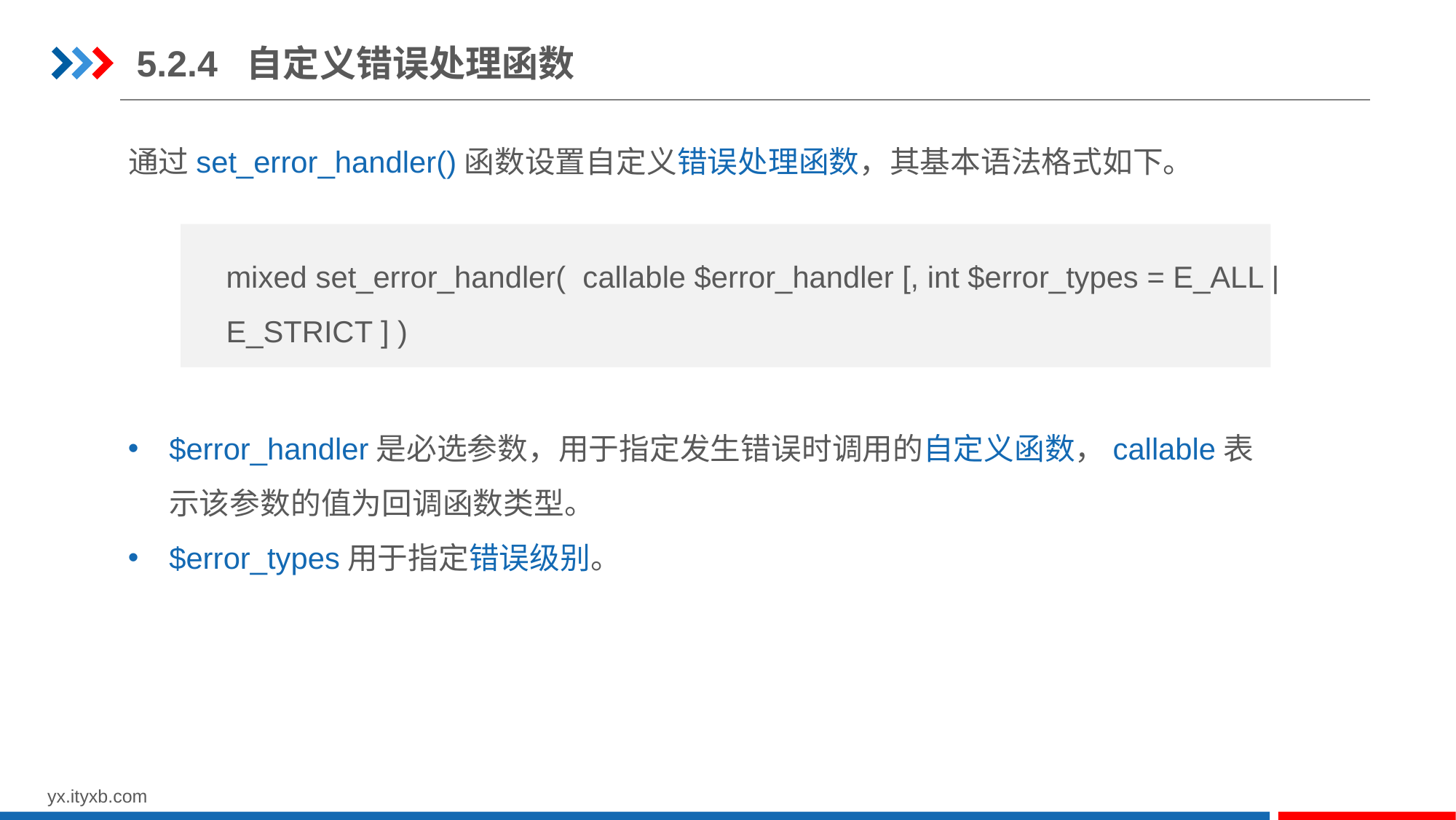

5.2.4  自定义错误处理函数
通过set_error_handler()函数设置自定义错误处理函数，其基本语法格式如下。

mixed set_error_handler(  callable $error_handler [, int $error_types = E_ALL | E_STRICT ] )
$error_handler是必选参数，用于指定发生错误时调用的自定义函数，callable表示该参数的值为回调函数类型。
$error_types用于指定错误级别。